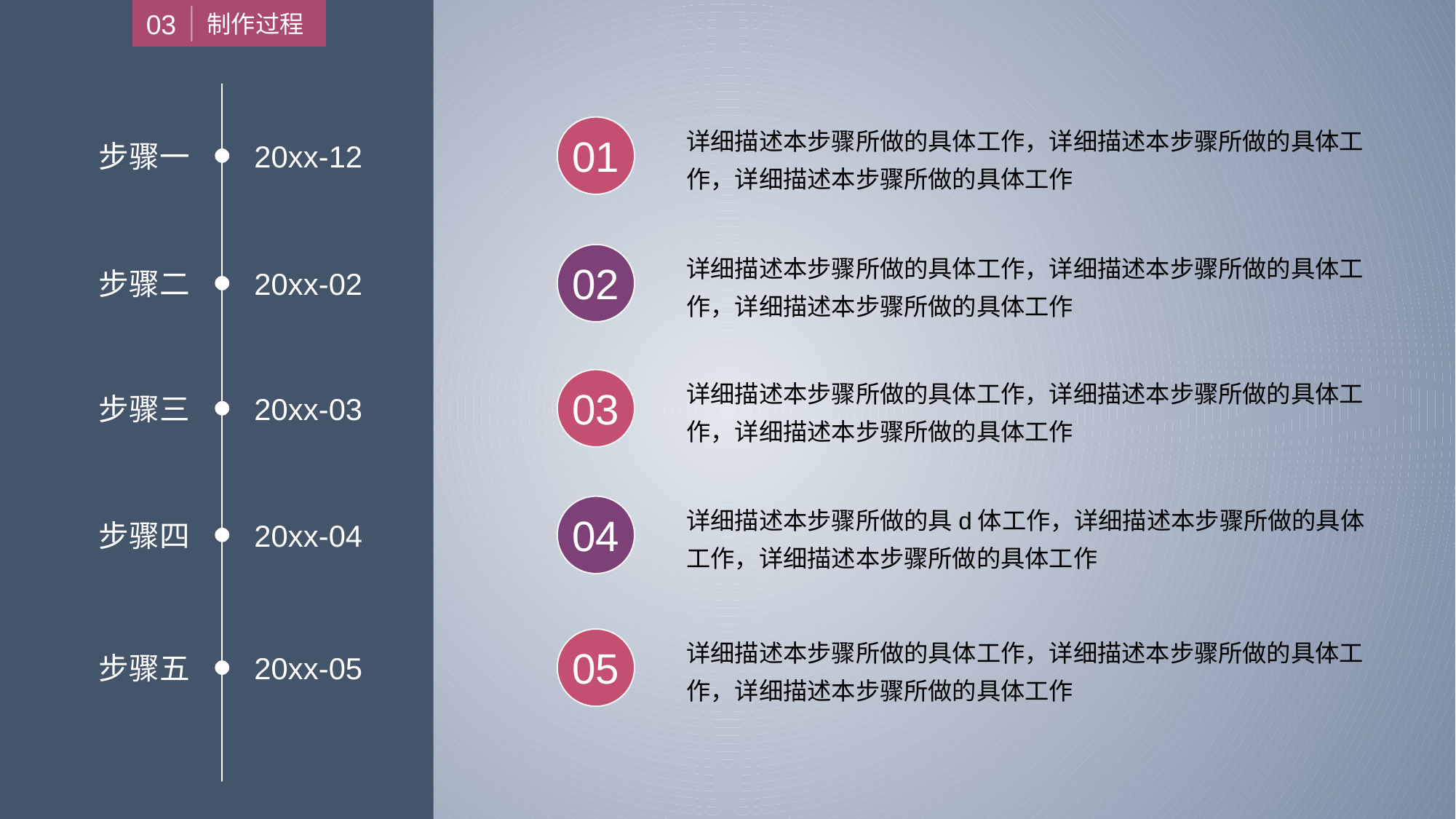

03
制作过程
详细描述本步骤所做的具体工作，详细描述本步骤所做的具体工作，详细描述本步骤所做的具体工作

01
步骤一
20xx-12

详细描述本步骤所做的具体工作，详细描述本步骤所做的具体工作，详细描述本步骤所做的具体工作

02
步骤二
20xx-02

详细描述本步骤所做的具体工作，详细描述本步骤所做的具体工作，详细描述本步骤所做的具体工作

03
步骤三
20xx-03

详细描述本步骤所做的具d体工作，详细描述本步骤所做的具体工作，详细描述本步骤所做的具体工作

04
步骤四
20xx-04

详细描述本步骤所做的具体工作，详细描述本步骤所做的具体工作，详细描述本步骤所做的具体工作

05
步骤五
20xx-05